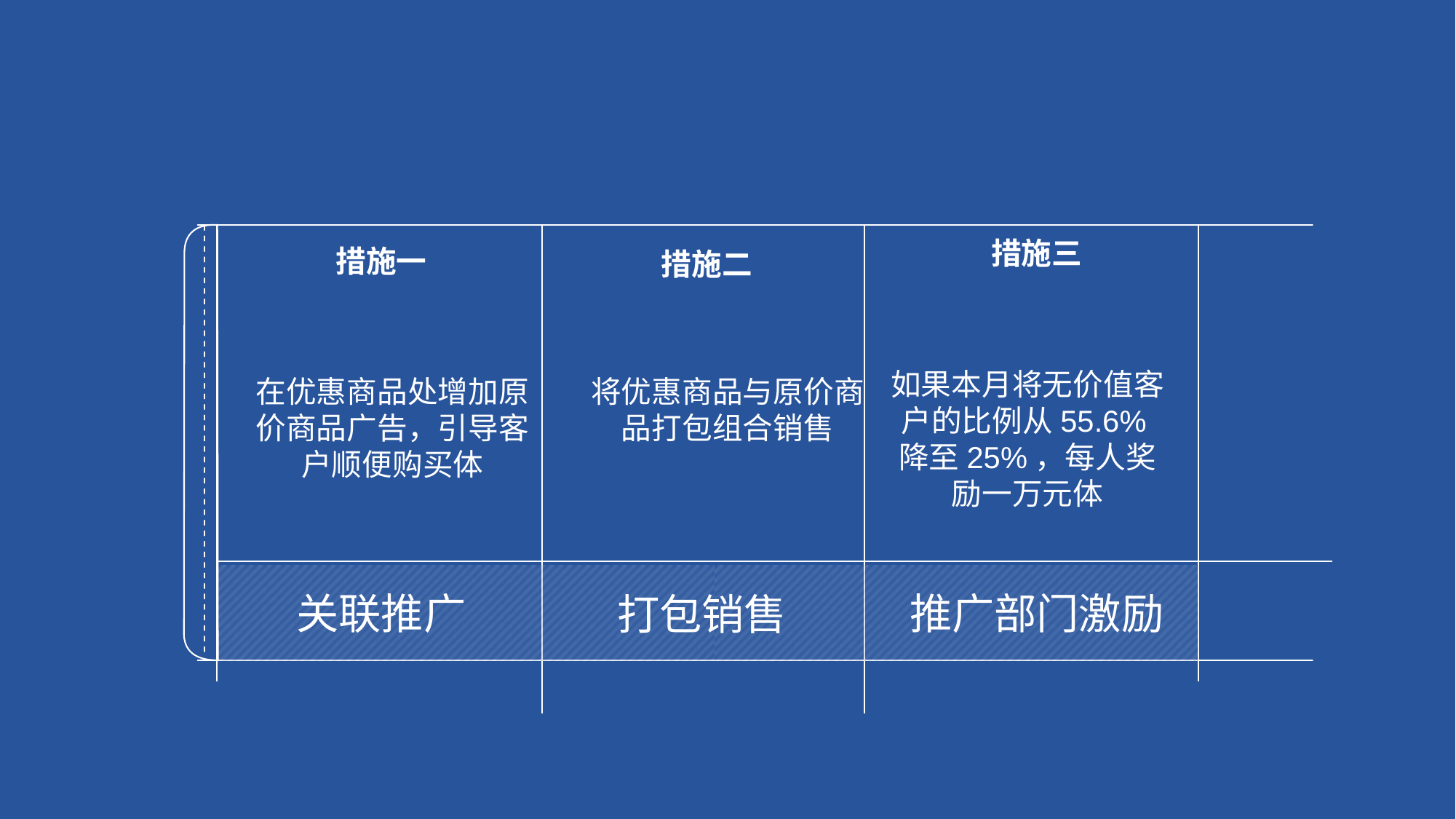

措施三
措施一
措施二
如果本月将无价值客户的比例从55.6%降至25%，每人奖励一万元体
在优惠商品处增加原价商品广告，引导客户顺便购买体
将优惠商品与原价商品打包组合销售

推广部门激励
关联推广
打包销售